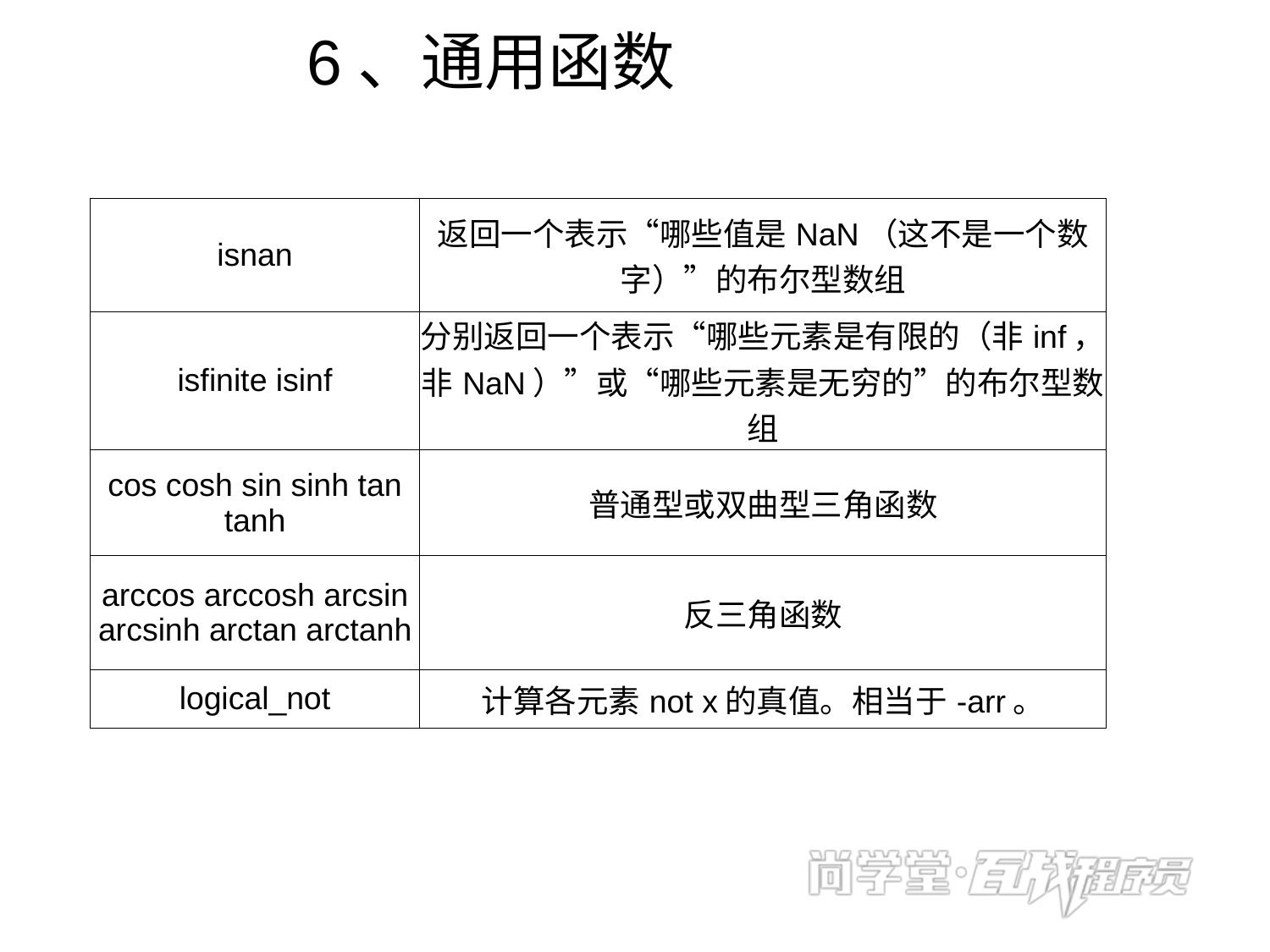

# 6、通用函数

| isnan | 返回一个表示“哪些值是NaN（这不是一个数字）”的布尔型数组 |
| --- | --- |
| isfinite isinf | 分别返回一个表示“哪些元素是有限的（非inf，非NaN）”或“哪些元素是无穷的”的布尔型数组 |
| cos cosh sin sinh tan tanh | 普通型或双曲型三角函数 |
| arccos arccosh arcsin arcsinh arctan arctanh | 反三角函数 |
| logical\_not | 计算各元素not x的真值。相当于-arr。 |